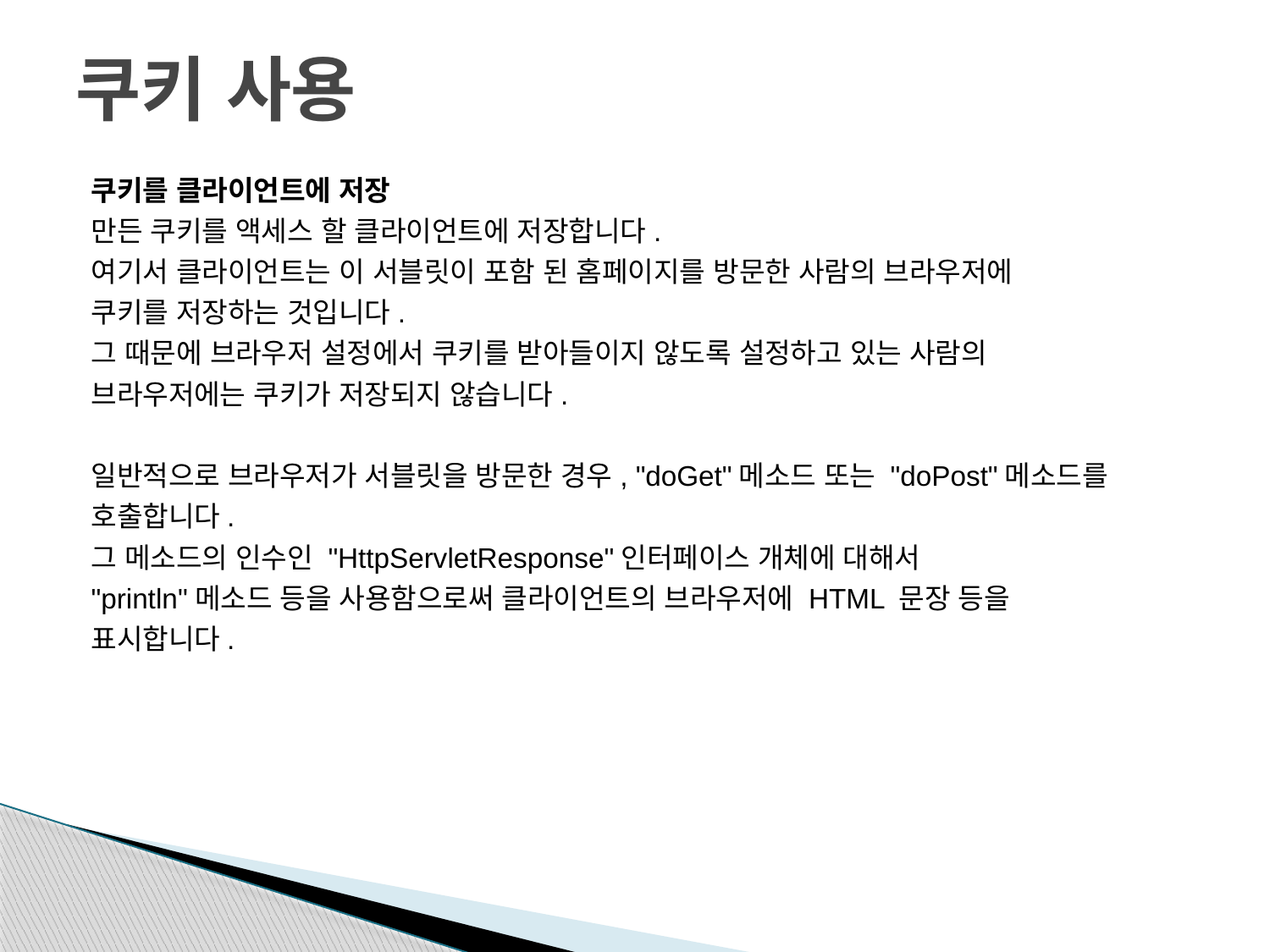

# 쿠키 사용
쿠키를 클라이언트에 저장
만든 쿠키를 액세스 할 클라이언트에 저장합니다.
여기서 클라이언트는 이 서블릿이 포함 된 홈페이지를 방문한 사람의 브라우저에
쿠키를 저장하는 것입니다.
그 때문에 브라우저 설정에서 쿠키를 받아들이지 않도록 설정하고 있는 사람의
브라우저에는 쿠키가 저장되지 않습니다.

일반적으로 브라우저가 서블릿을 방문한 경우, "doGet"메소드 또는 "doPost"메소드를
호출합니다.
그 메소드의 인수인 "HttpServletResponse"인터페이스 개체에 대해서
"println"메소드 등을 사용함으로써 클라이언트의 브라우저에 HTML 문장 등을
표시합니다.